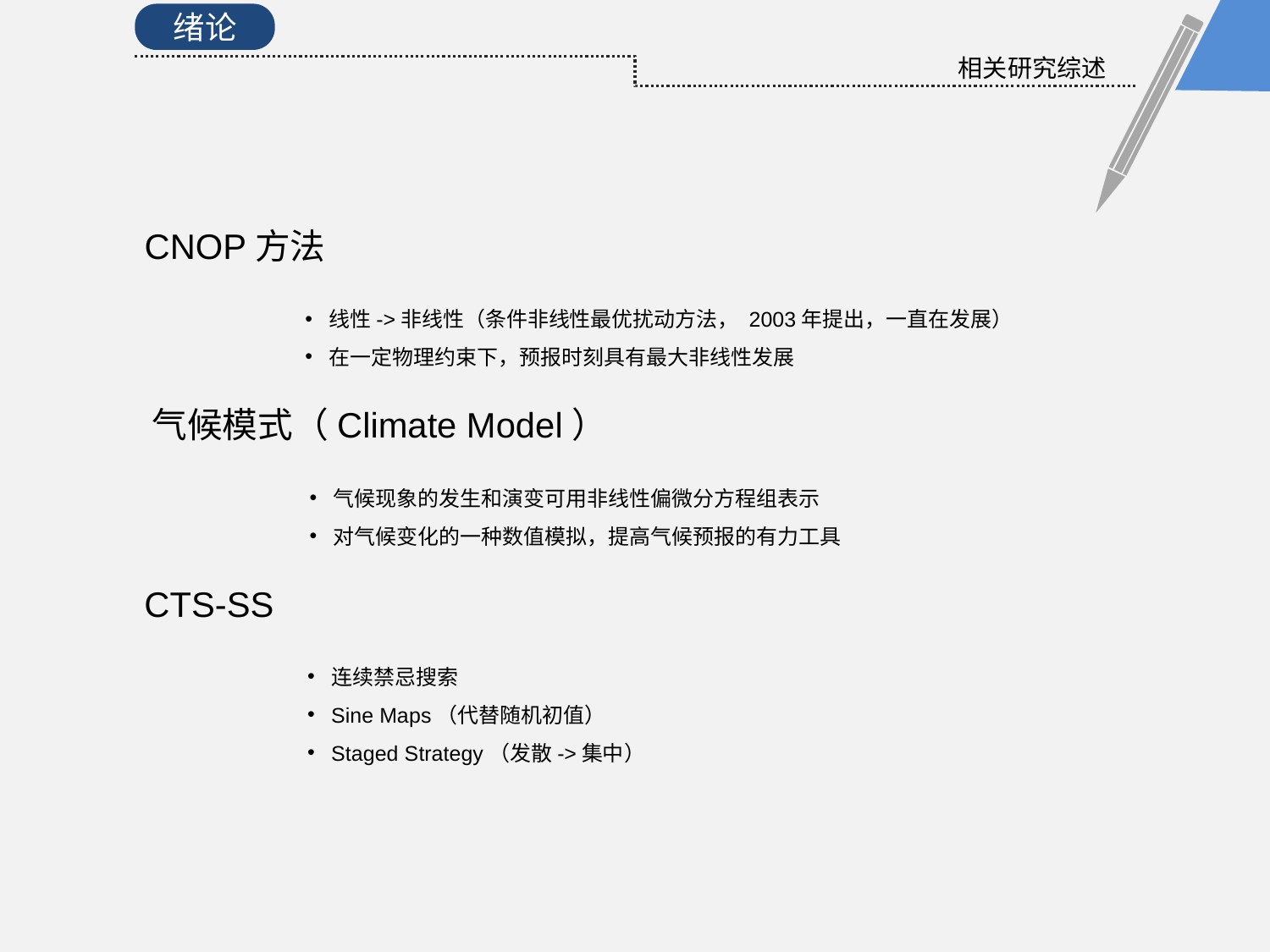

绪论

相关研究综述
CNOP方法
线性->非线性（条件非线性最优扰动方法， 2003年提出，一直在发展）
在一定物理约束下，预报时刻具有最大非线性发展
气候模式（Climate Model）
气候现象的发生和演变可用非线性偏微分方程组表示
对气候变化的一种数值模拟，提高气候预报的有力工具
CTS-SS
连续禁忌搜索
Sine Maps（代替随机初值）
Staged Strategy（发散->集中）